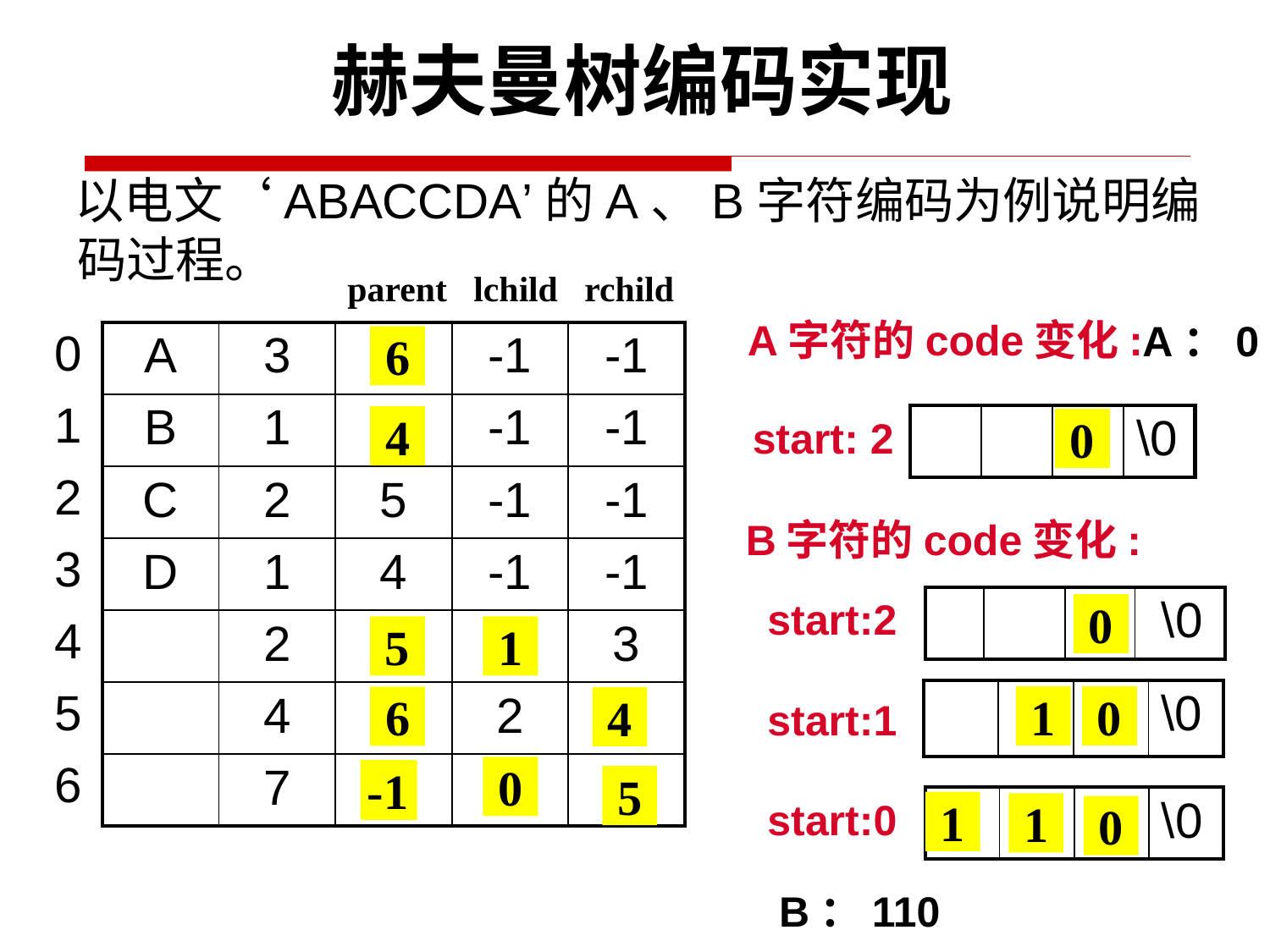

赫夫曼树编码实现
   以电文‘ABACCDA’的A、B字符编码为例说明编码过程。
parent   lchild   rchild
A字符的code变化:
A：0
| 0 |
| --- |
| 1 |
| 2 |
| 3 |
| 4 |
| 5 |
| 6 |
|  |
| A | 3 | 6 | -1 | -1 |
| --- | --- | --- | --- | --- |
| B | 1 | 4 | -1 | -1 |
| C | 2 | 5 | -1 | -1 |
| D | 1 | 4 | -1 | -1 |
|  | 2 | 5 | 1 | 3 |
|  | 4 | 6 | 2 | 4 |
|  | 7 | -1 | 0 | 5 |
6
start: 2
|  |  |  | \0 |
| --- | --- | --- | --- |
4
0
B字符的code变化:
start:2
|  |  |  | \0 |
| --- | --- | --- | --- |
0
5
1
|  |  |  | \0 |
| --- | --- | --- | --- |
1
0
6
4
start:1
0
-1
-1
5
start:0
|  |  |  | \0 |
| --- | --- | --- | --- |
1
1
0
B：110